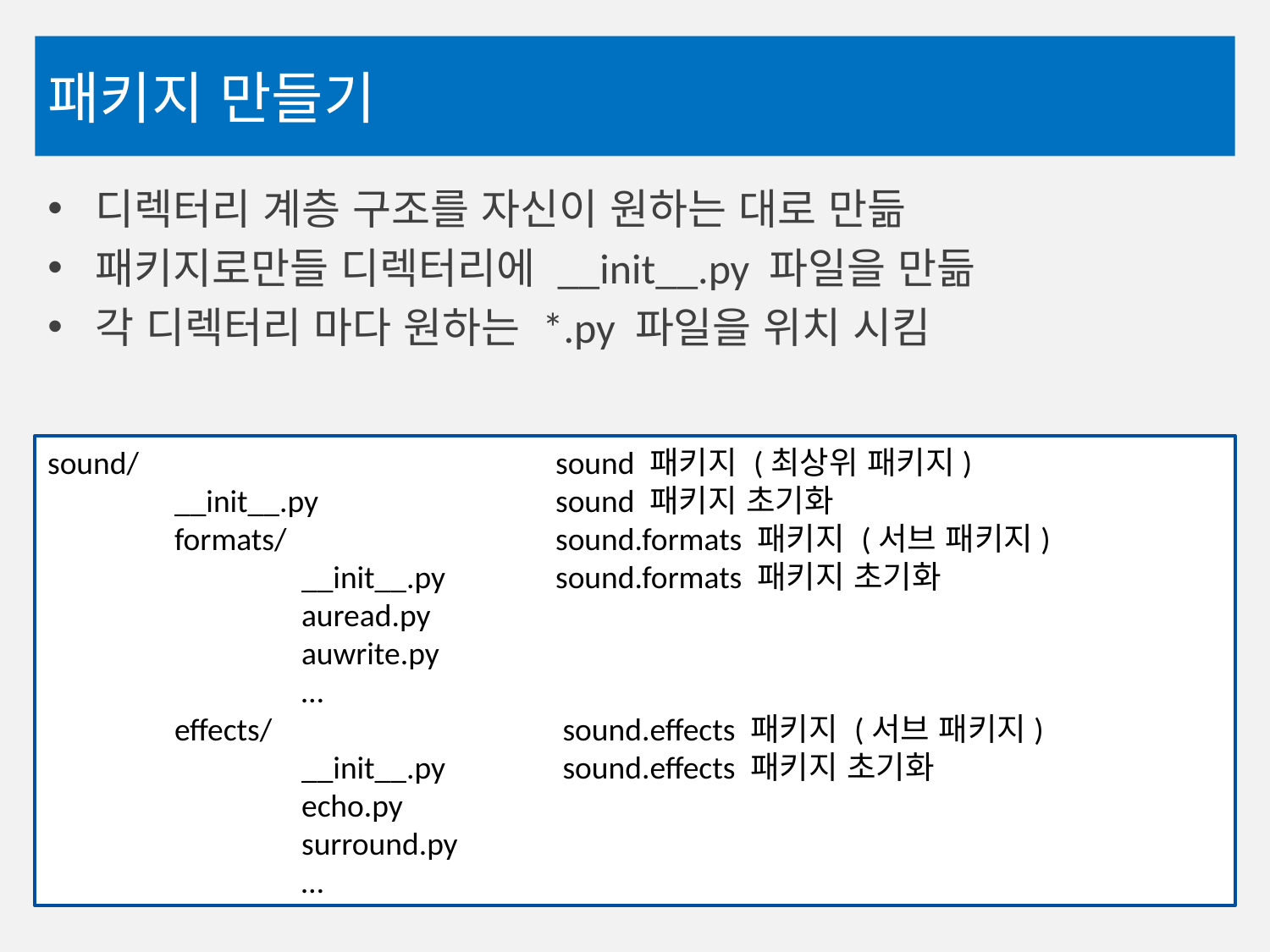

# 패키지 만들기
디렉터리 계층 구조를 자신이 원하는 대로 만듦
패키지로만들 디렉터리에 __init__.py 파일을 만듦
각 디렉터리 마다 원하는 *.py 파일을 위치 시킴

sound/				sound 패키지 (최상위 패키지)
	__init__.py		sound 패키지 초기화
	formats/			sound.formats 패키지 (서브 패키지)
		__init__.py	sound.formats 패키지 초기화
		auread.py
		auwrite.py
		…
	effects/			 sound.effects 패키지 (서브 패키지)
		__init__.py	 sound.effects 패키지 초기화
		echo.py
		surround.py
		…